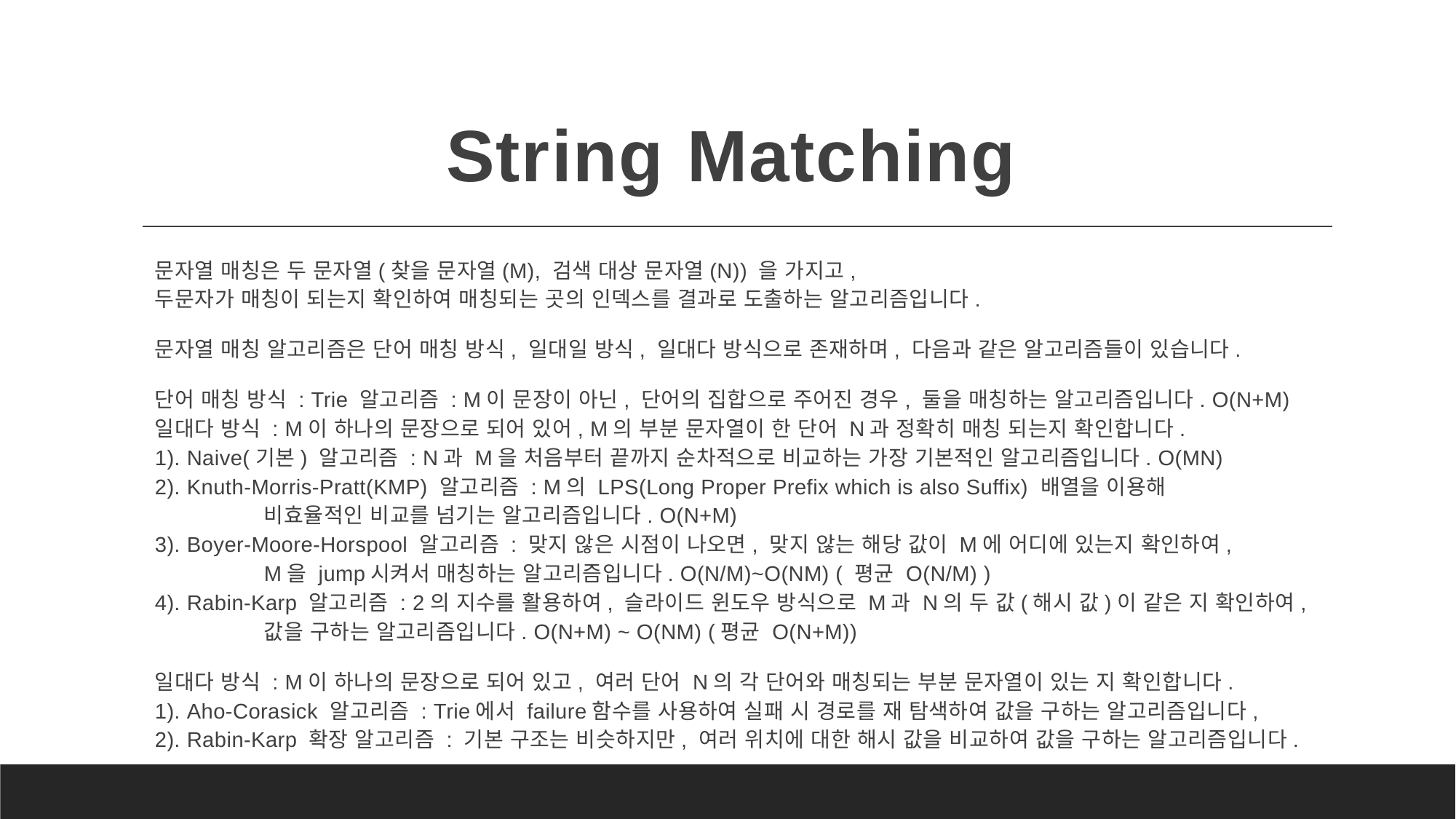

# String Matching
문자열 매칭은 두 문자열(찾을 문자열(M), 검색 대상 문자열(N)) 을 가지고,
두문자가 매칭이 되는지 확인하여 매칭되는 곳의 인덱스를 결과로 도출하는 알고리즘입니다.
문자열 매칭 알고리즘은 단어 매칭 방식, 일대일 방식, 일대다 방식으로 존재하며, 다음과 같은 알고리즘들이 있습니다.
단어 매칭 방식 : Trie 알고리즘 : M이 문장이 아닌, 단어의 집합으로 주어진 경우, 둘을 매칭하는 알고리즘입니다. O(N+M)
일대다 방식 : M이 하나의 문장으로 되어 있어, M의 부분 문자열이 한 단어 N과 정확히 매칭 되는지 확인합니다.
1). Naive(기본) 알고리즘 : N과 M을 처음부터 끝까지 순차적으로 비교하는 가장 기본적인 알고리즘입니다. O(MN)
2). Knuth-Morris-Pratt(KMP) 알고리즘 : M의 LPS(Long Proper Prefix which is also Suffix) 배열을 이용해
	비효율적인 비교를 넘기는 알고리즘입니다. O(N+M)
3). Boyer-Moore-Horspool 알고리즘 : 맞지 않은 시점이 나오면, 맞지 않는 해당 값이 M에 어디에 있는지 확인하여,
	M을 jump시켜서 매칭하는 알고리즘입니다. O(N/M)~O(NM) ( 평균 O(N/M) )
4). Rabin-Karp 알고리즘 : 2의 지수를 활용하여, 슬라이드 윈도우 방식으로 M과 N의 두 값(해시 값)이 같은 지 확인하여,
	값을 구하는 알고리즘입니다. O(N+M) ~ O(NM) (평균 O(N+M))
일대다 방식 : M이 하나의 문장으로 되어 있고, 여러 단어 N의 각 단어와 매칭되는 부분 문자열이 있는 지 확인합니다.
1). Aho-Corasick 알고리즘 : Trie에서 failure함수를 사용하여 실패 시 경로를 재 탐색하여 값을 구하는 알고리즘입니다,
2). Rabin-Karp 확장 알고리즘 : 기본 구조는 비슷하지만, 여러 위치에 대한 해시 값을 비교하여 값을 구하는 알고리즘입니다.